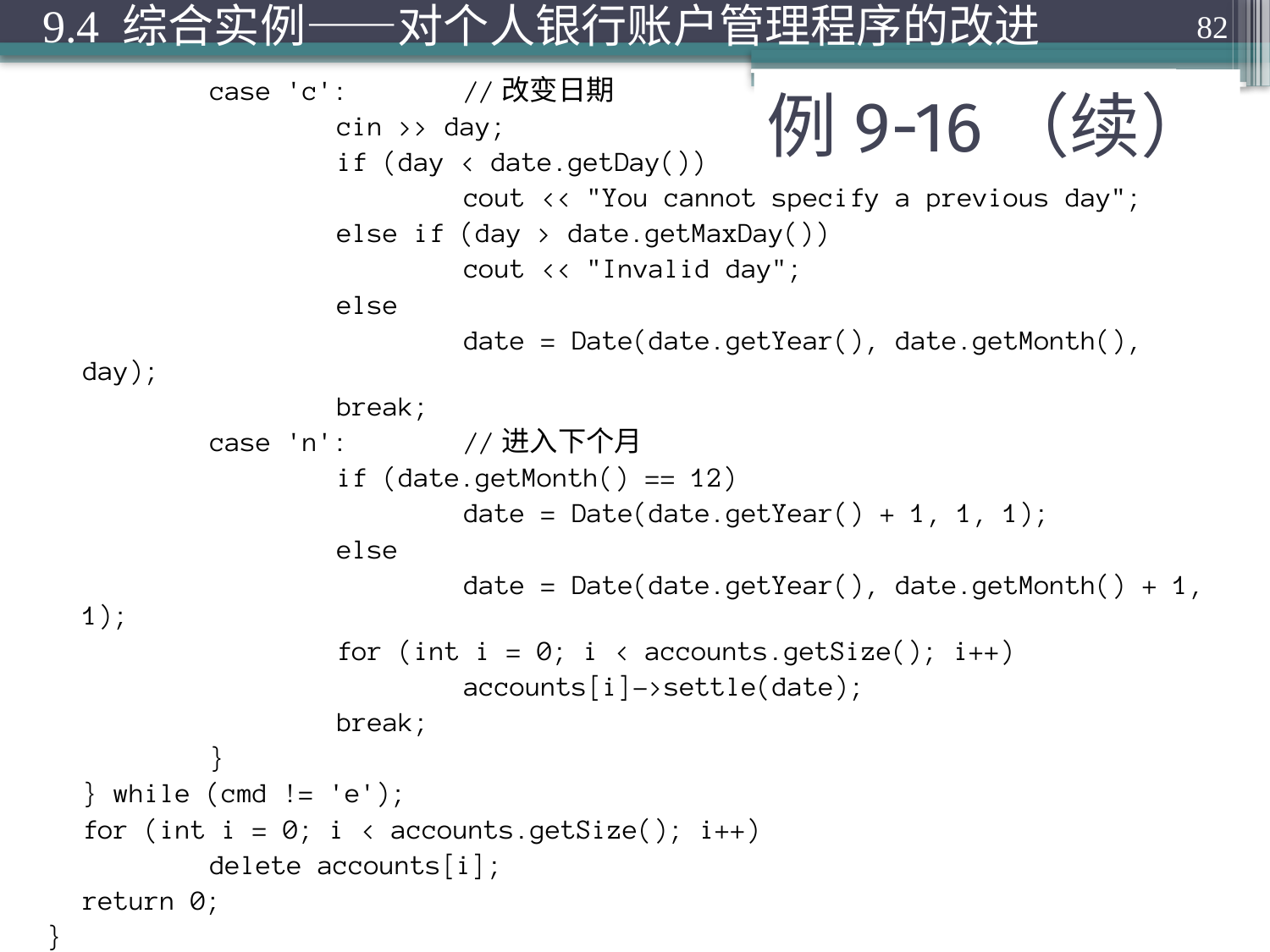

9.4 综合实例——对个人银行账户管理程序的改进
82
		case 'c':	//改变日期
			cin >> day;
			if (day < date.getDay())
				cout << "You cannot specify a previous day";
			else if (day > date.getMaxDay())
				cout << "Invalid day";
			else
				date = Date(date.getYear(), date.getMonth(), day);
			break;
		case 'n':	//进入下个月
			if (date.getMonth() == 12)
				date = Date(date.getYear() + 1, 1, 1);
			else
				date = Date(date.getYear(), date.getMonth() + 1, 1);
			for (int i = 0; i < accounts.getSize(); i++)
				accounts[i]->settle(date);
			break;
		}
	} while (cmd != 'e');
	for (int i = 0; i < accounts.getSize(); i++)
		delete accounts[i];
	return 0;
}
# 例9-16（续）